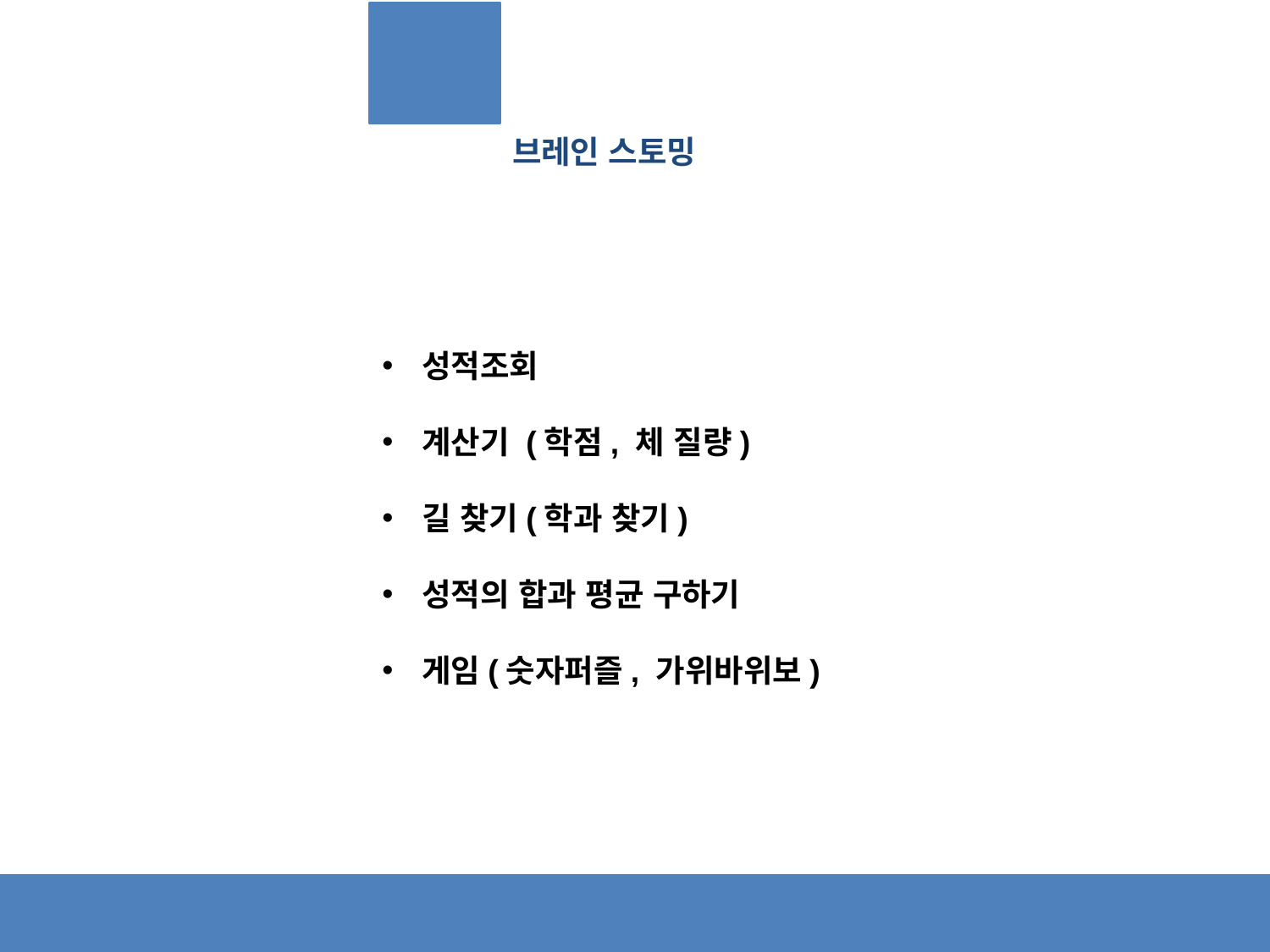

브레인 스토밍
성적조회

계산기 (학점, 체 질량)

길 찾기(학과 찾기)

성적의 합과 평균 구하기

게임(숫자퍼즐, 가위바위보)